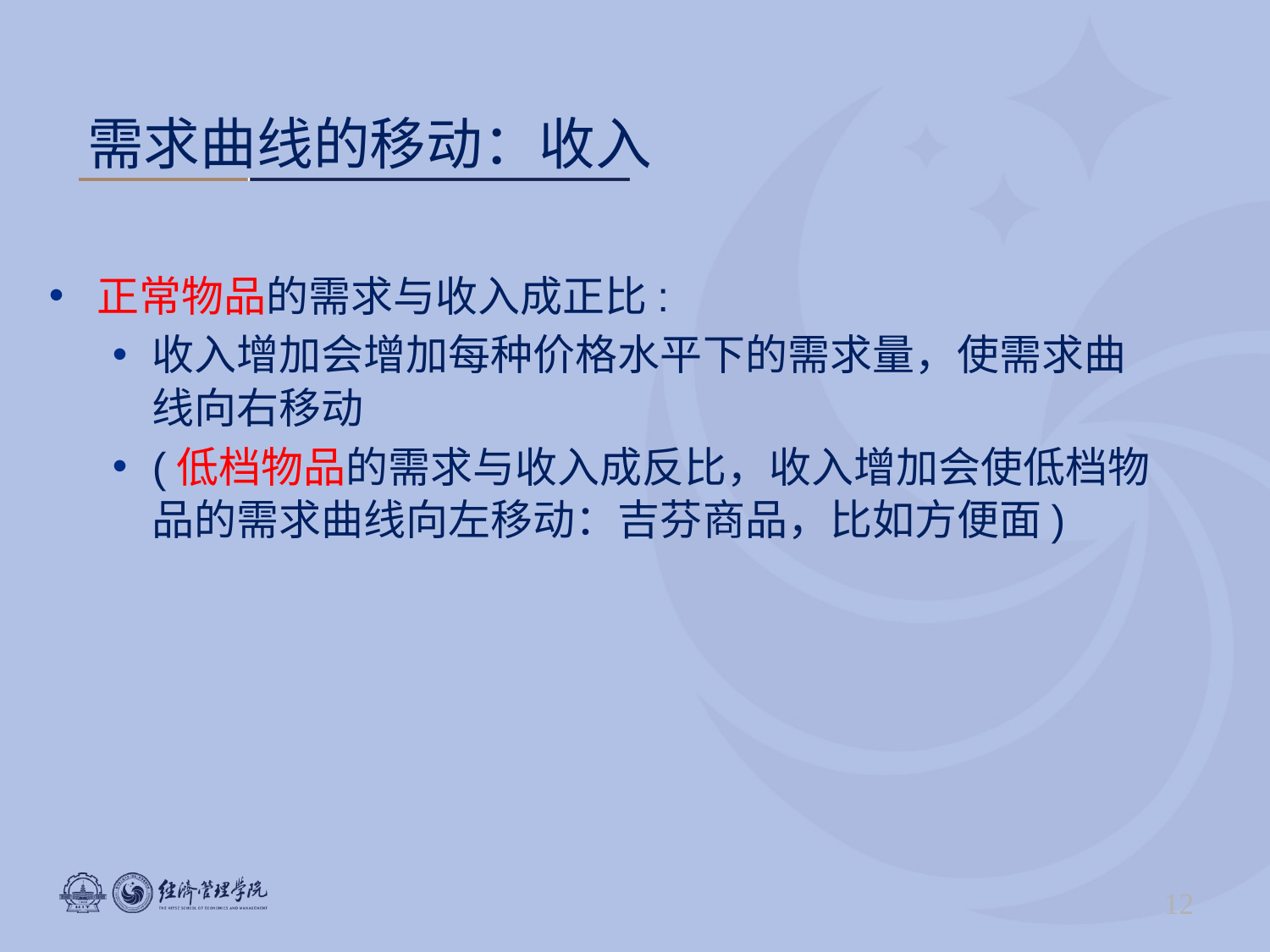

0
# 需求曲线的移动：收入
正常物品的需求与收入成正比:
收入增加会增加每种价格水平下的需求量，使需求曲线向右移动
(低档物品的需求与收入成反比，收入增加会使低档物品的需求曲线向左移动：吉芬商品，比如方便面)